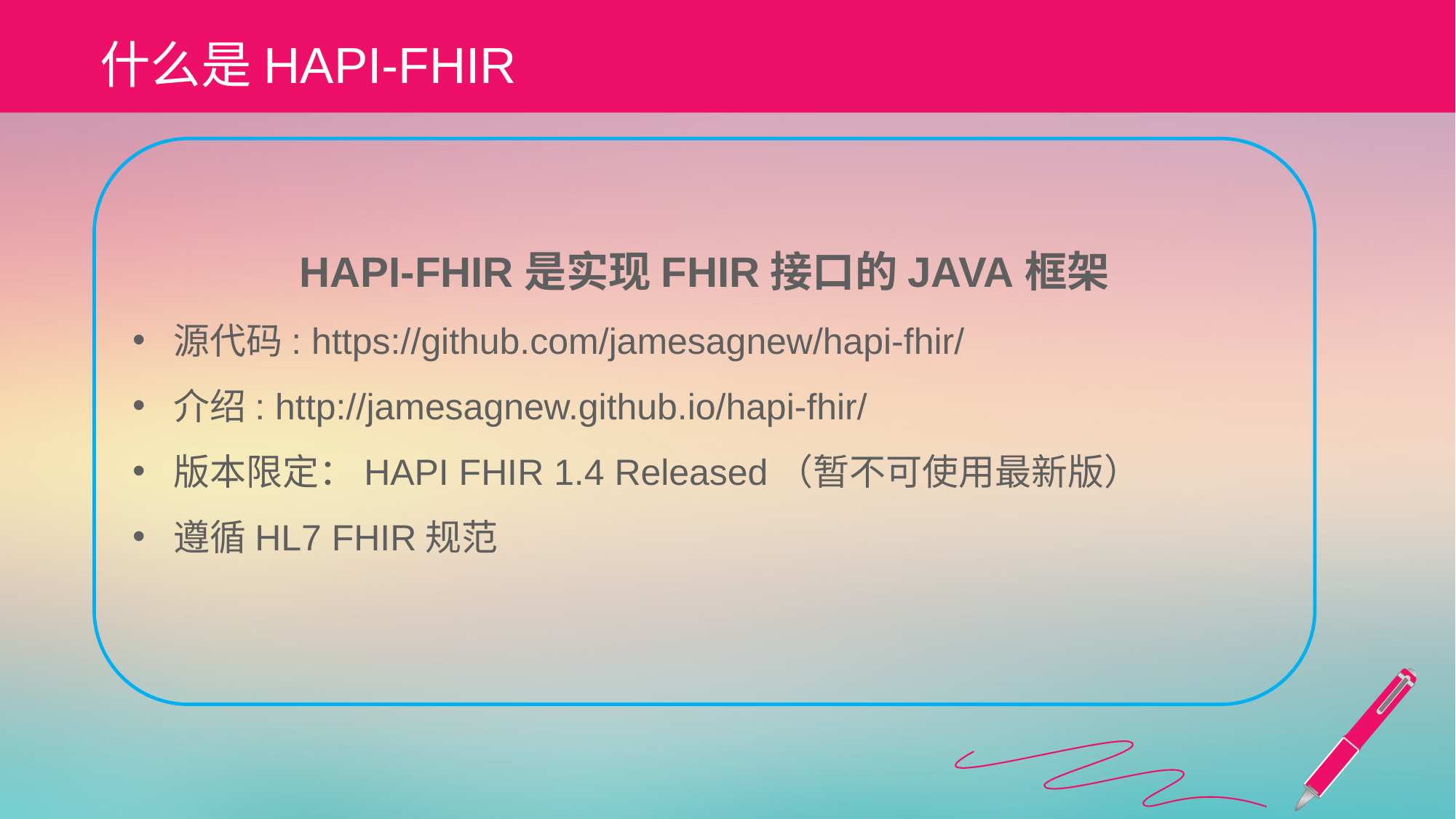

# 什么是HAPI-FHIR
HAPI-FHIR是实现FHIR接口的JAVA框架
源代码: https://github.com/jamesagnew/hapi-fhir/
介绍: http://jamesagnew.github.io/hapi-fhir/
版本限定：HAPI FHIR 1.4 Released（暂不可使用最新版）
遵循HL7 FHIR规范